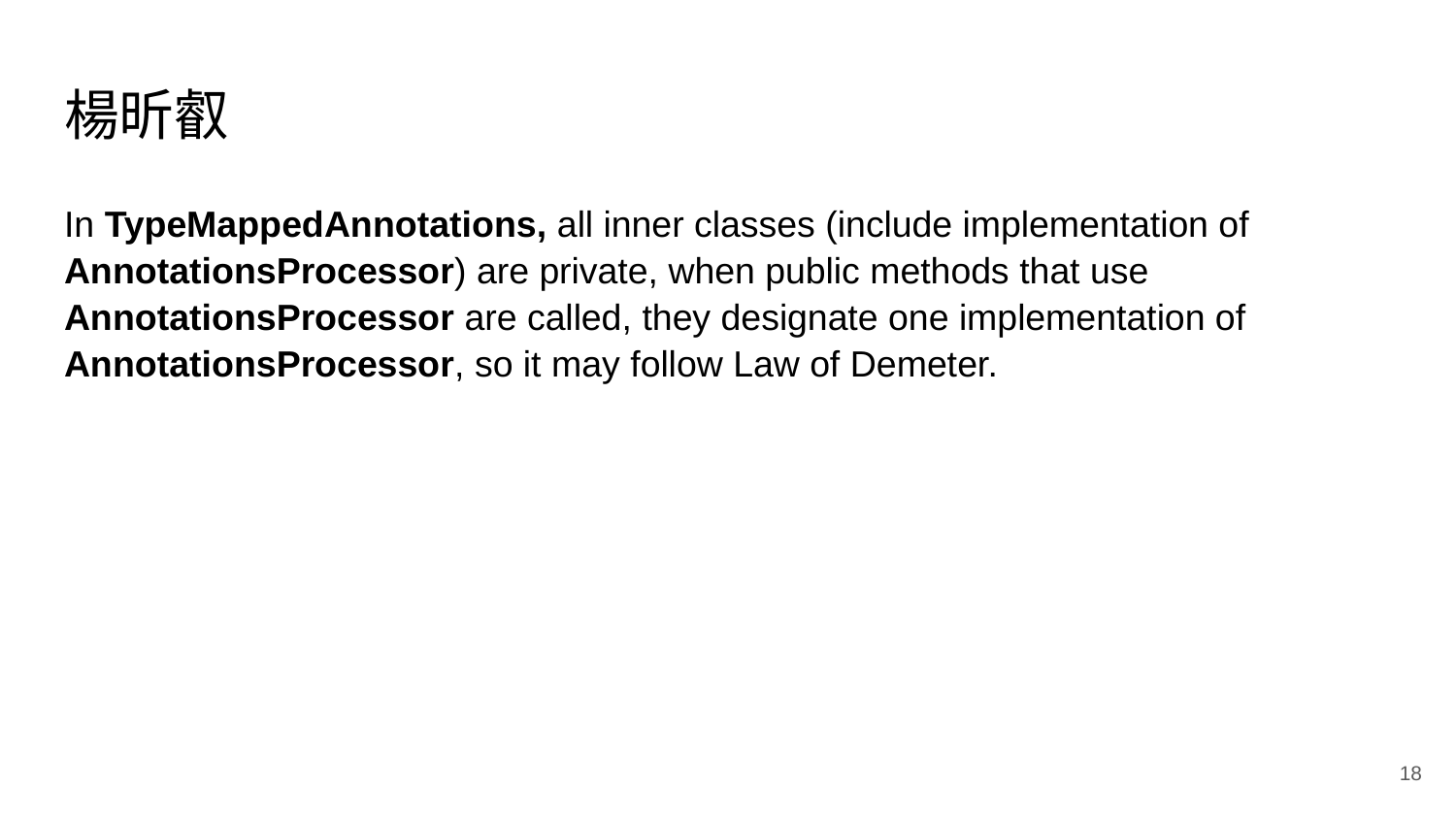

# 楊昕叡

In TypeMappedAnnotations, all inner classes (include implementation of AnnotationsProcessor) are private, when public methods that use AnnotationsProcessor are called, they designate one implementation of AnnotationsProcessor, so it may follow Law of Demeter.
18